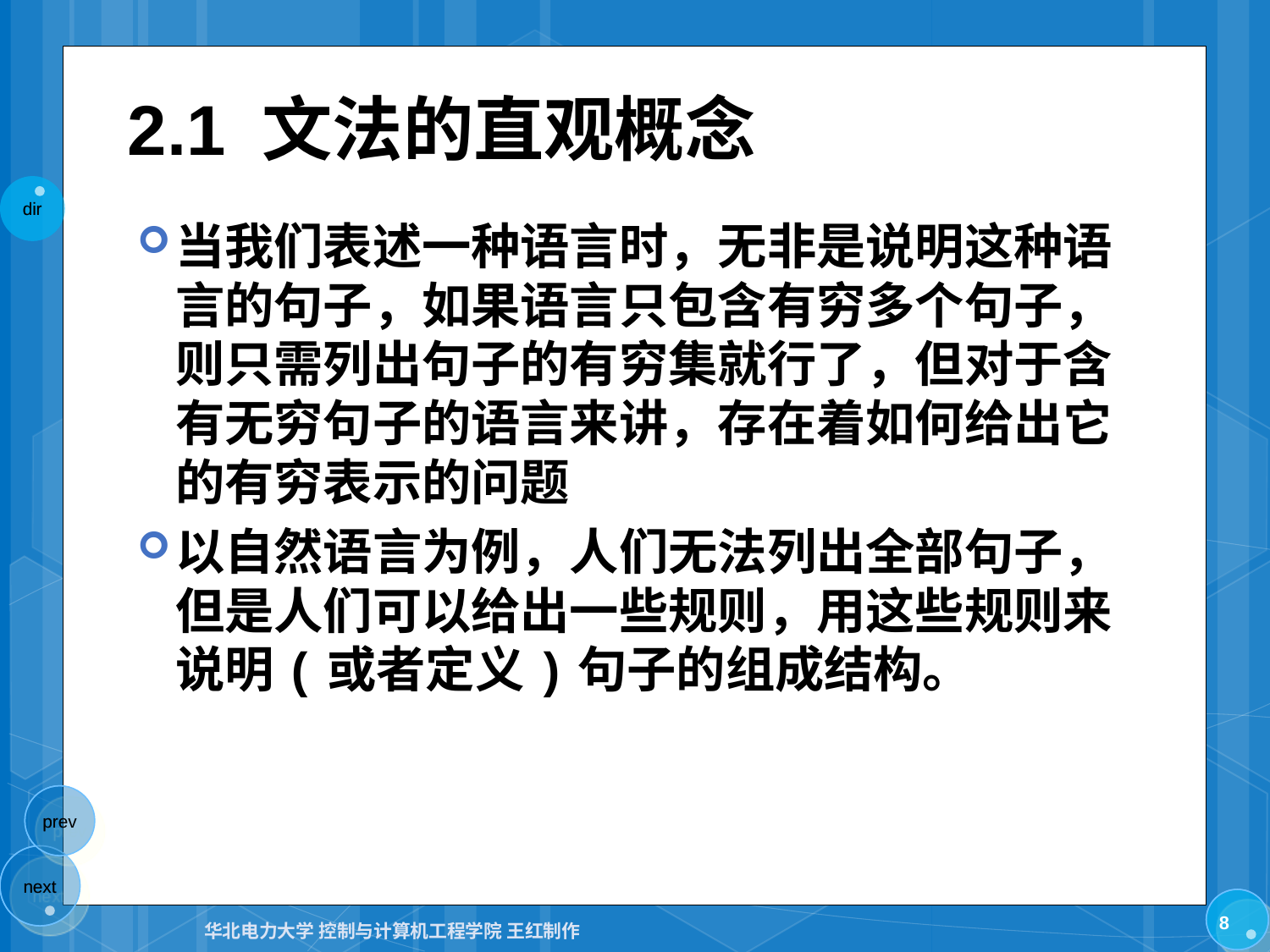

# 2.1 文法的直观概念
当我们表述一种语言时，无非是说明这种语言的句子，如果语言只包含有穷多个句子，则只需列出句子的有穷集就行了，但对于含有无穷句子的语言来讲，存在着如何给出它的有穷表示的问题
以自然语言为例，人们无法列出全部句子，但是人们可以给出一些规则，用这些规则来说明(或者定义)句子的组成结构。
8
华北电力大学 控制与计算机工程学院 王红制作